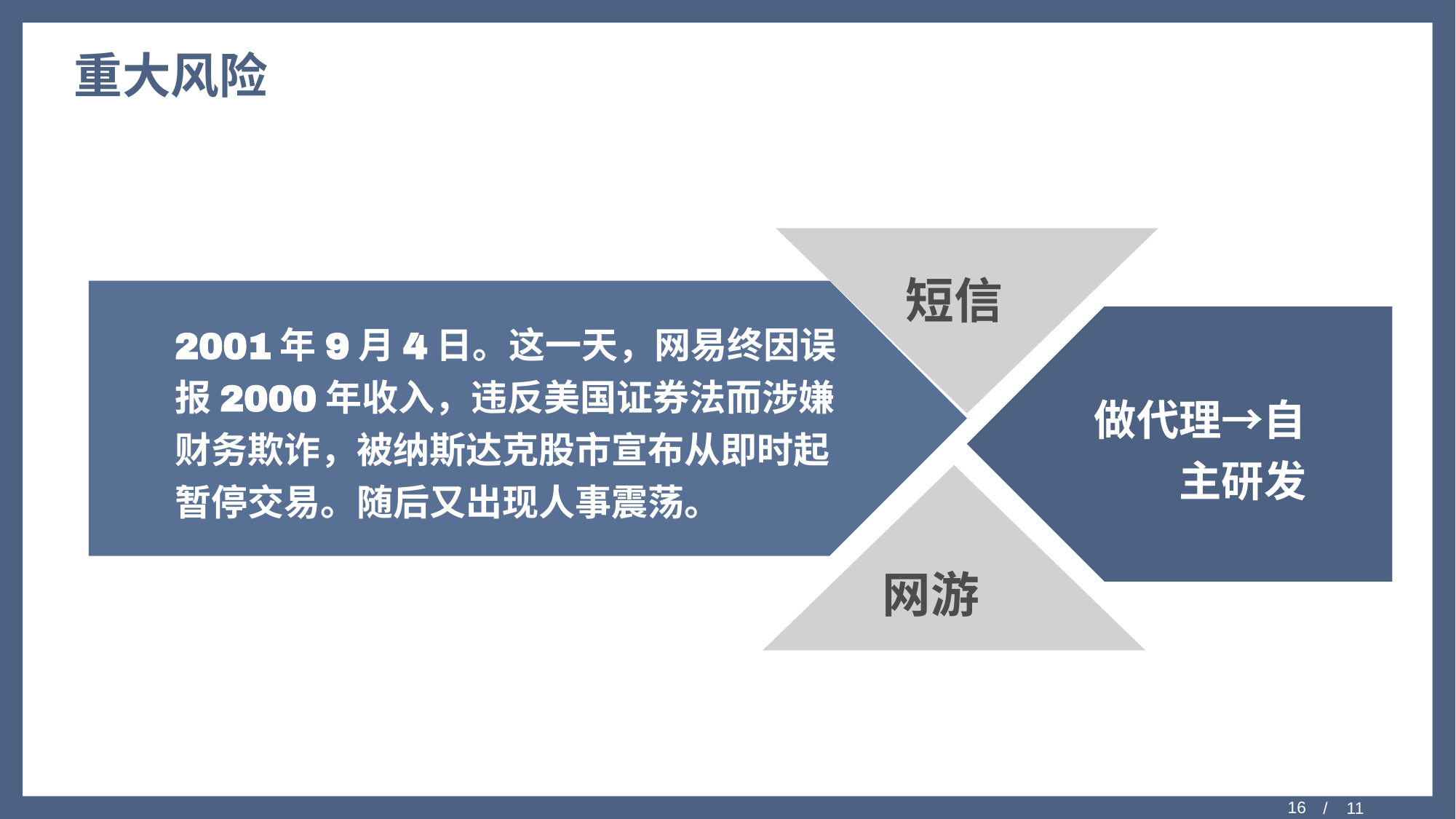

# 重大风险

短信
2001年9月4日。这一天，网易终因误报2000年收入，违反美国证券法而涉嫌财务欺诈，被纳斯达克股市宣布从即时起暂停交易。随后又出现人事震荡。
做代理→自主研发

网游
/    11
16